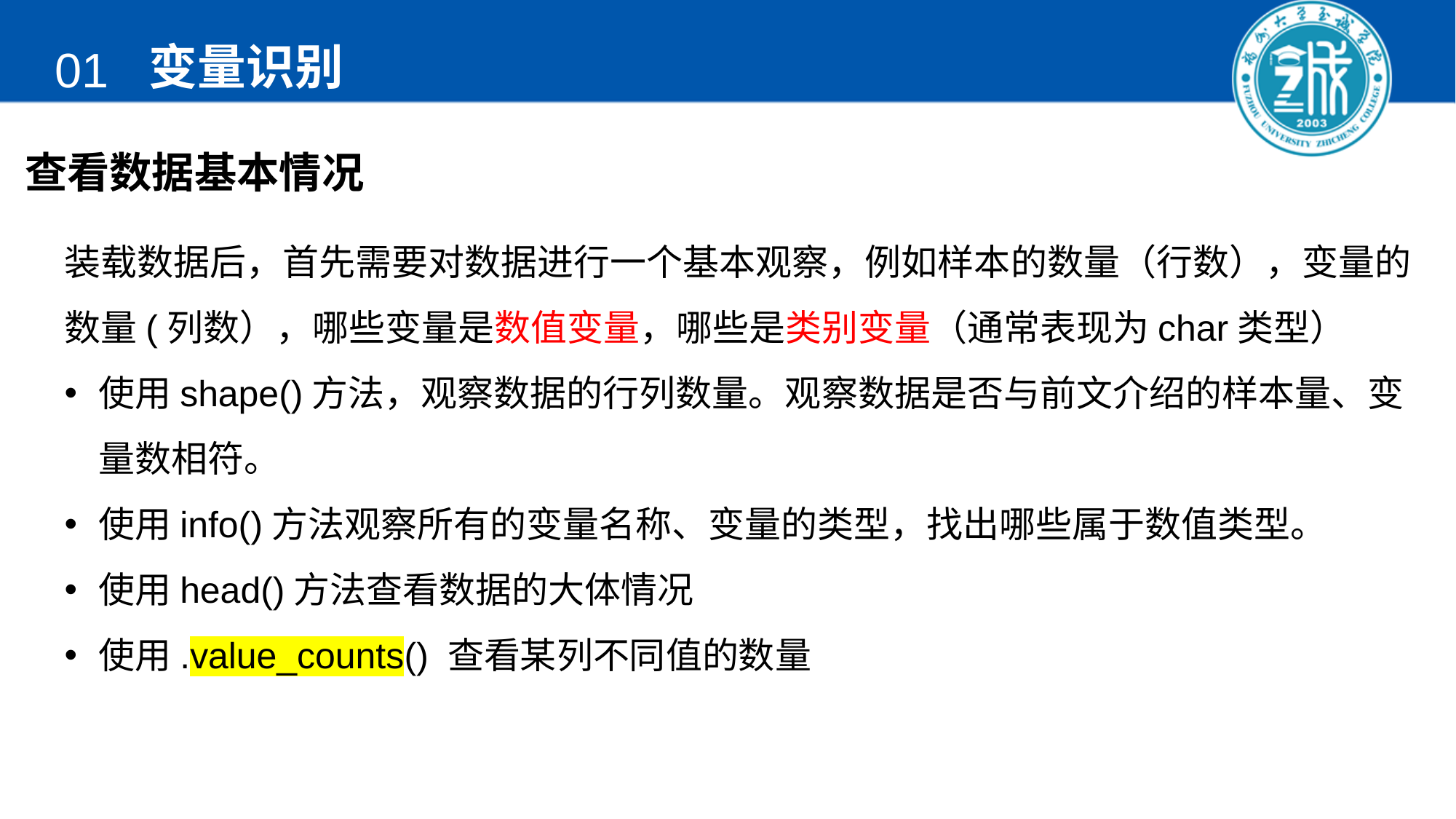

变量识别
01
查看数据基本情况
装载数据后，首先需要对数据进行一个基本观察，例如样本的数量（行数），变量的数量(列数），哪些变量是数值变量，哪些是类别变量（通常表现为char类型）
使用shape()方法，观察数据的行列数量。观察数据是否与前文介绍的样本量、变量数相符。
使用info()方法观察所有的变量名称、变量的类型，找出哪些属于数值类型。
使用head()方法查看数据的大体情况
使用.value_counts() 查看某列不同值的数量